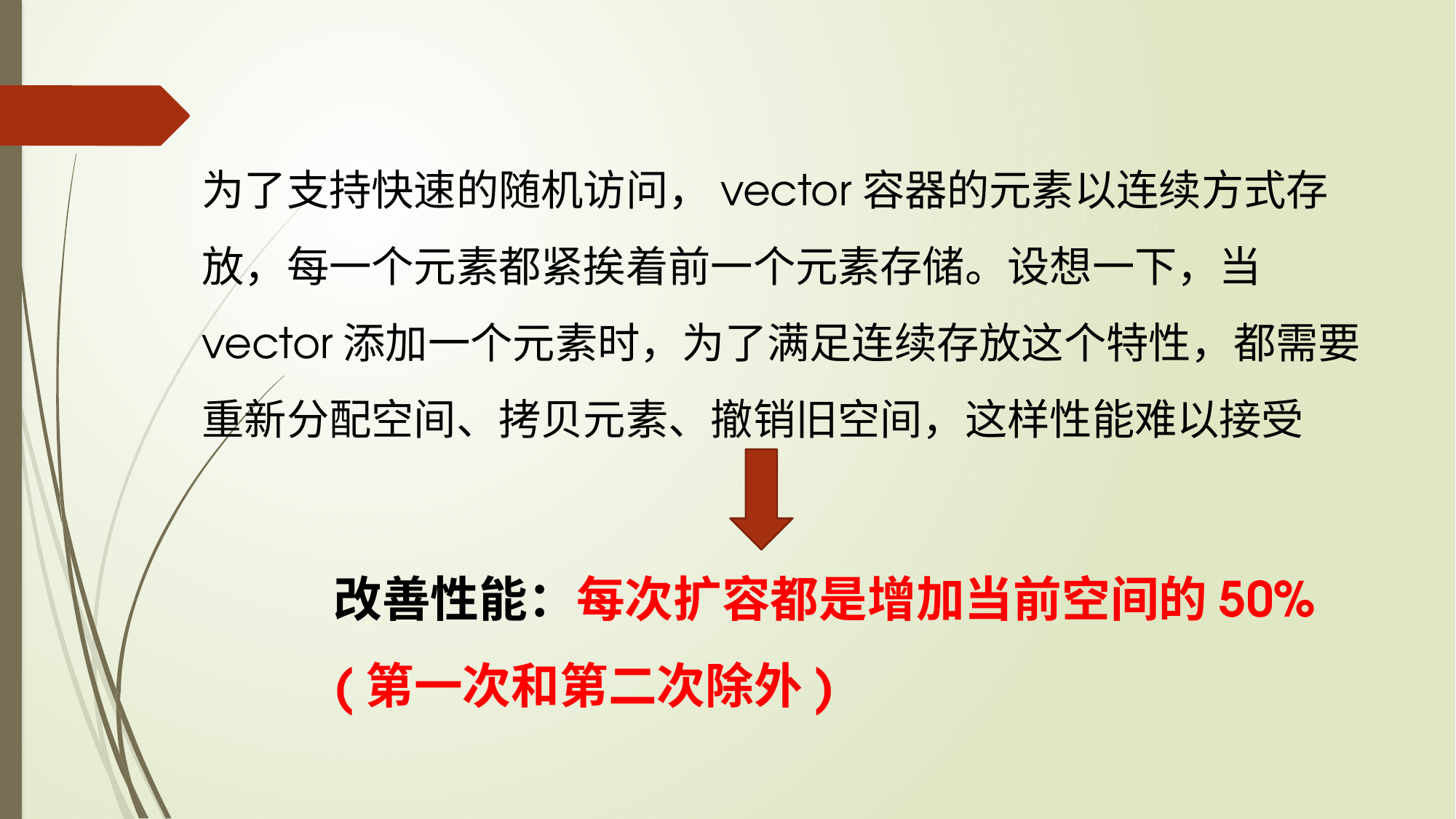

为了支持快速的随机访问，vector容器的元素以连续方式存放，每一个元素都紧挨着前一个元素存储。设想一下，当vector添加一个元素时，为了满足连续存放这个特性，都需要重新分配空间、拷贝元素、撤销旧空间，这样性能难以接受

改善性能：每次扩容都是增加当前空间的50%(第一次和第二次除外)